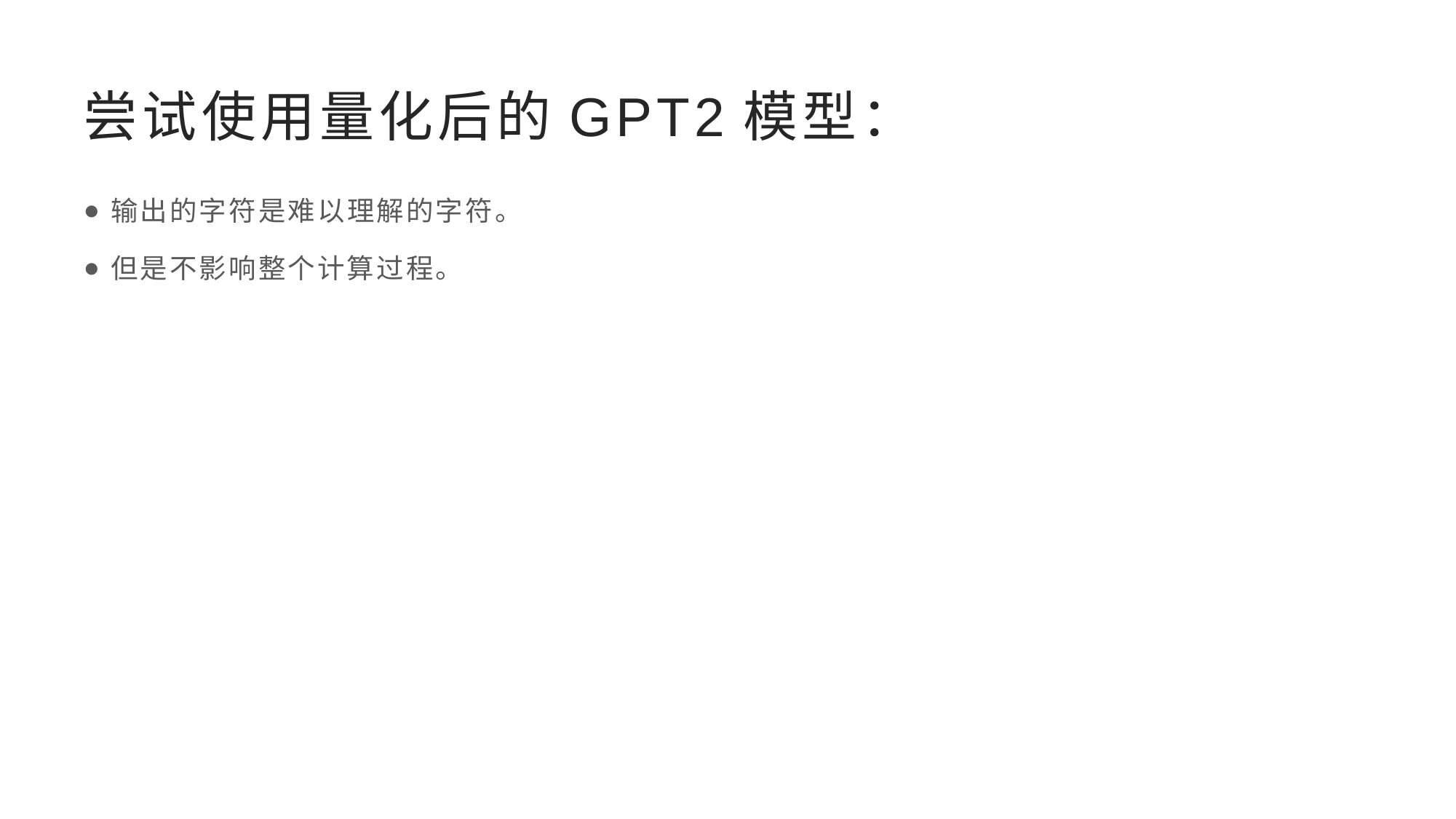

# 尝试使用量化后的GPT2模型：
输出的字符是难以理解的字符。
但是不影响整个计算过程。